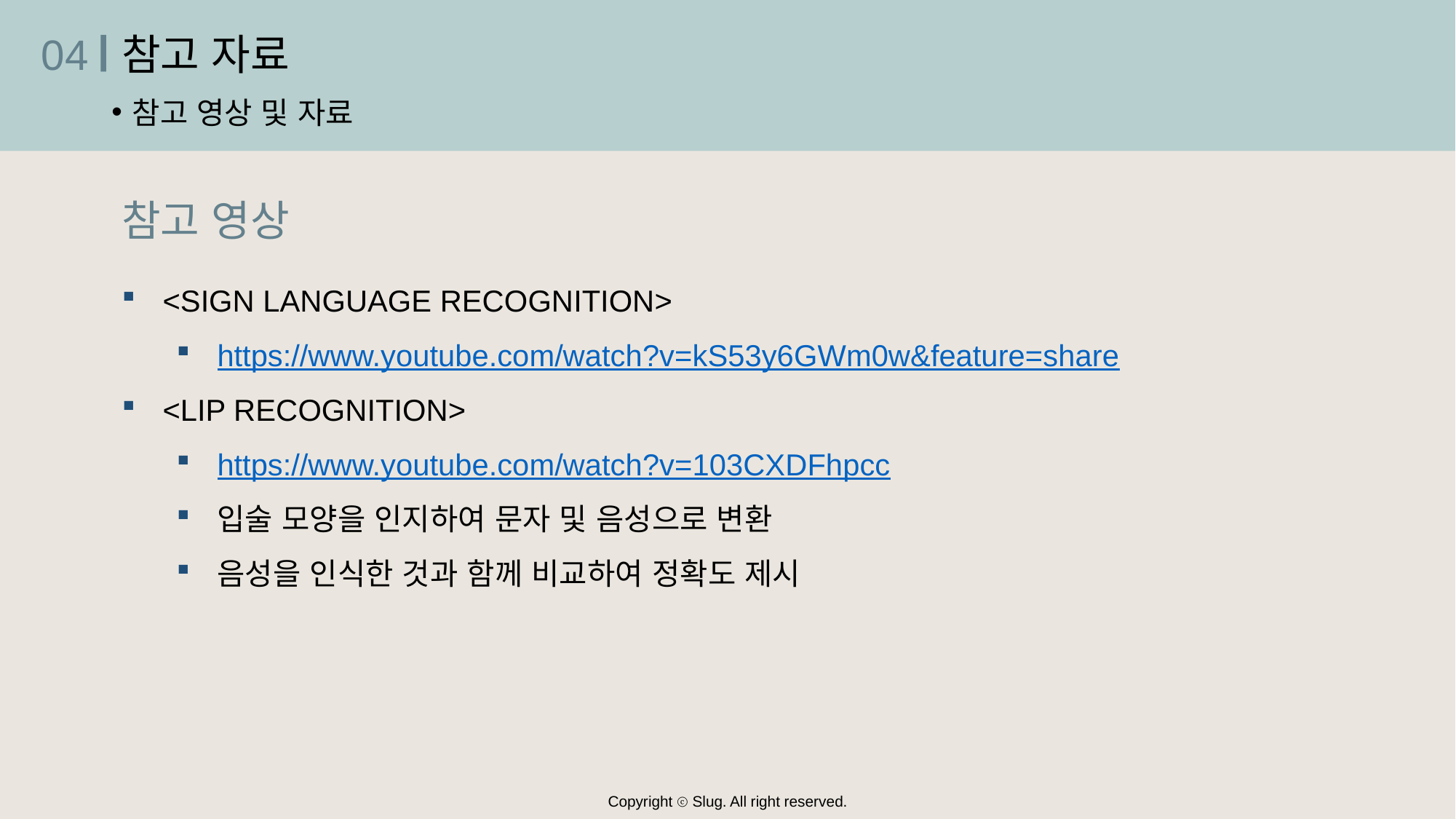

04
참고 자료

참고 영상 및 자료
참고 영상
<SIGN LANGUAGE RECOGNITION>
https://www.youtube.com/watch?v=kS53y6GWm0w&feature=share
<LIP RECOGNITION>
https://www.youtube.com/watch?v=103CXDFhpcc
입술 모양을 인지하여 문자 및 음성으로 변환
음성을 인식한 것과 함께 비교하여 정확도 제시

Copyright ⓒ Slug. All right reserved.